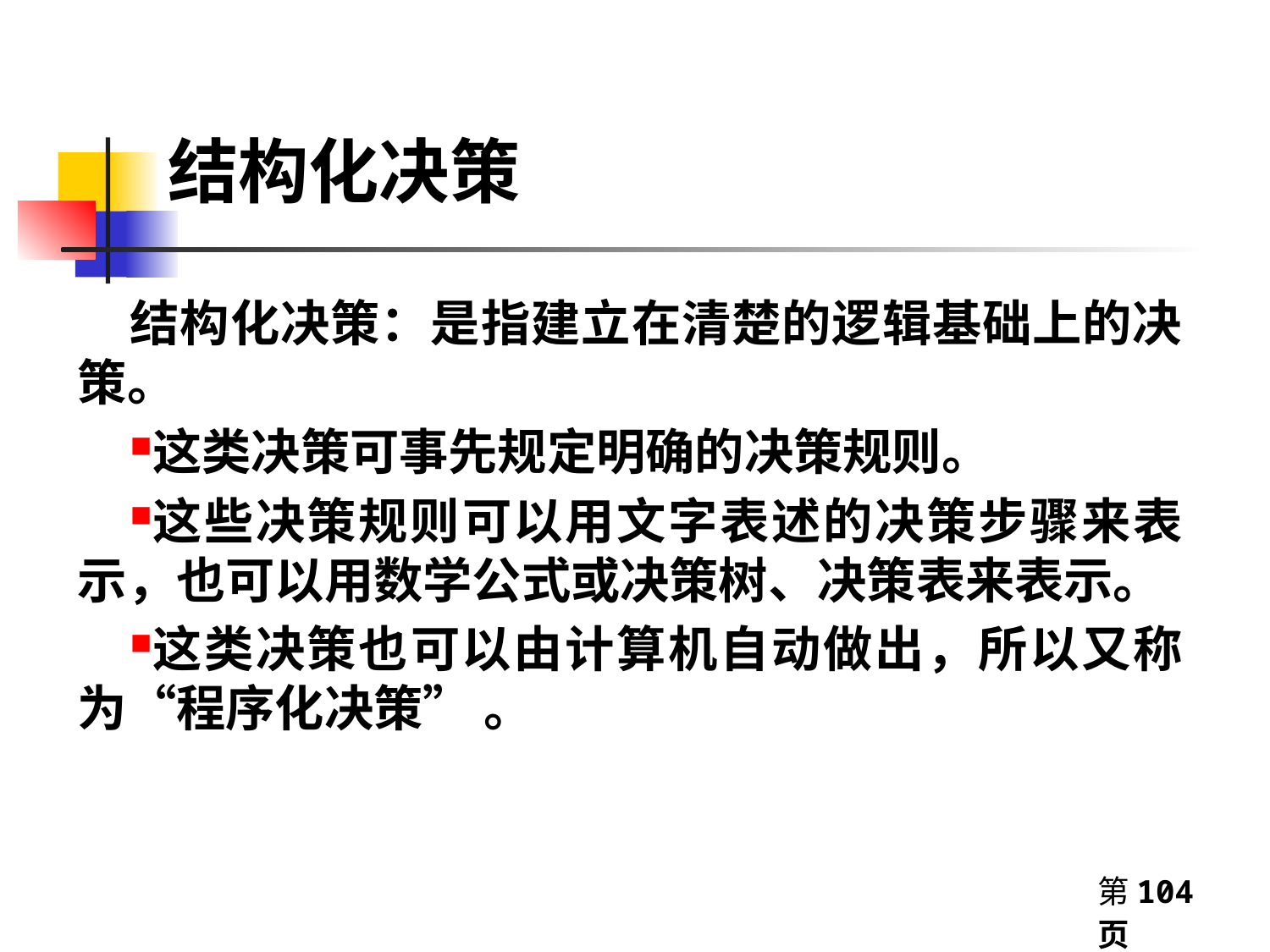

# 结构化决策
结构化决策：是指建立在清楚的逻辑基础上的决策。
这类决策可事先规定明确的决策规则。
这些决策规则可以用文字表述的决策步骤来表示，也可以用数学公式或决策树、决策表来表示。
这类决策也可以由计算机自动做出，所以又称为“程序化决策” 。